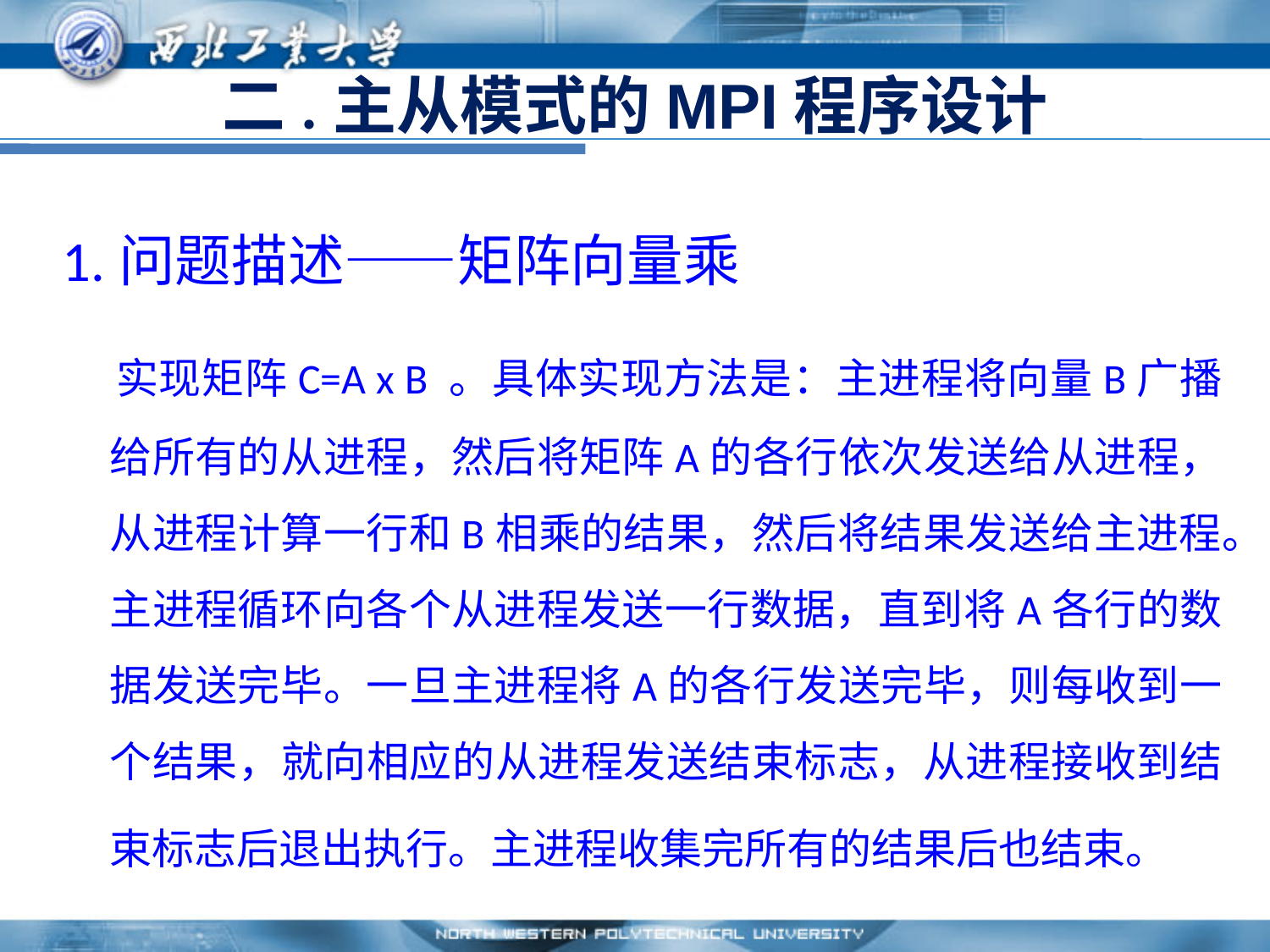

# 二.主从模式的MPI程序设计
1.问题描述——矩阵向量乘
   实现矩阵C=A x B 。具体实现方法是：主进程将向量B广播给所有的从进程，然后将矩阵A的各行依次发送给从进程，从进程计算一行和B相乘的结果，然后将结果发送给主进程。主进程循环向各个从进程发送一行数据，直到将A各行的数据发送完毕。一旦主进程将A的各行发送完毕，则每收到一个结果，就向相应的从进程发送结束标志，从进程接收到结束标志后退出执行。主进程收集完所有的结果后也结束。